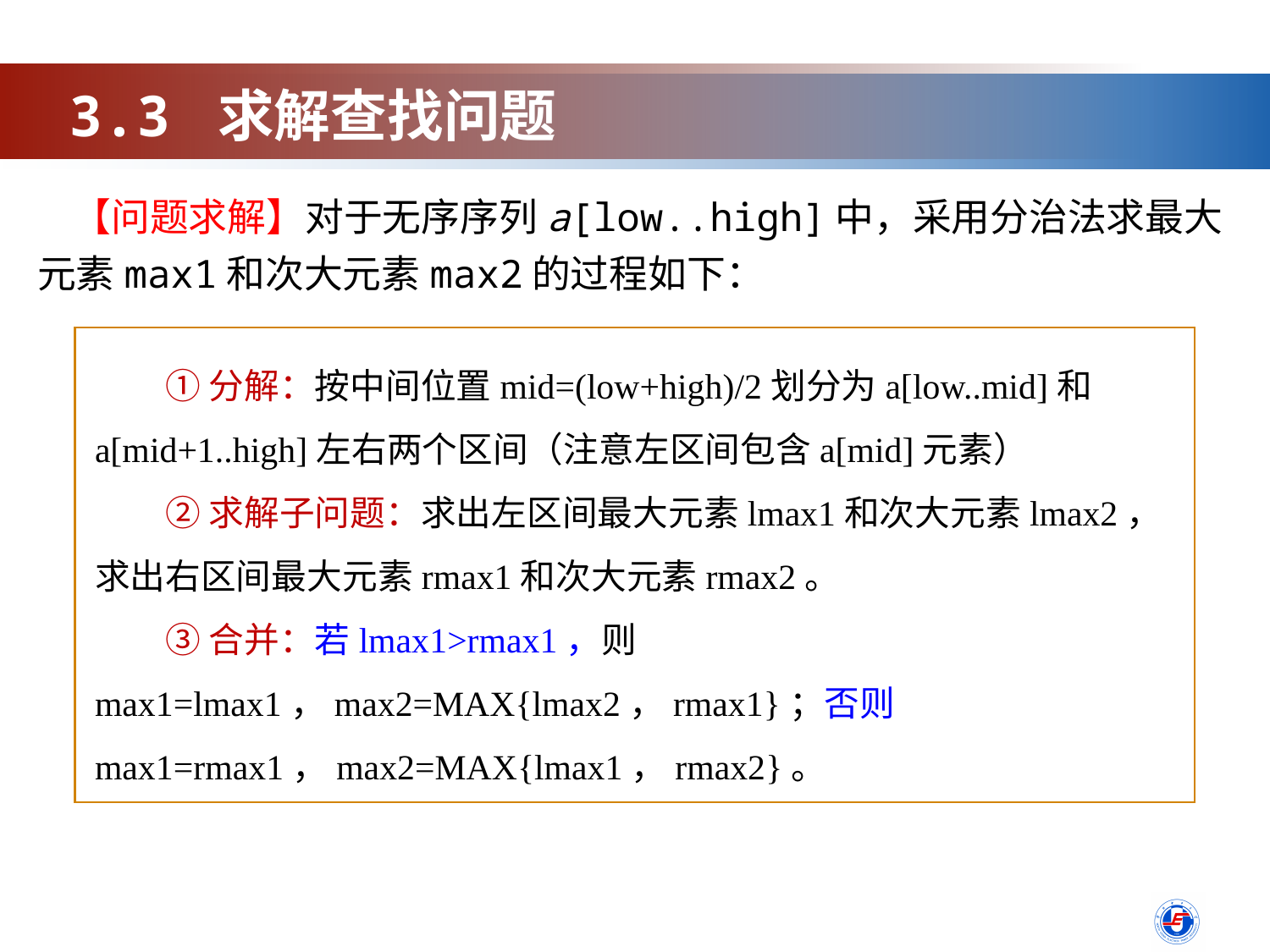

3.3 求解查找问题
   【问题求解】对于无序序列a[low..high]中，采用分治法求最大元素max1和次大元素max2的过程如下：
　　① 分解：按中间位置mid=(low+high)/2划分为a[low..mid]和a[mid+1..high]左右两个区间（注意左区间包含a[mid]元素）
　　② 求解子问题：求出左区间最大元素lmax1和次大元素lmax2，求出右区间最大元素rmax1和次大元素rmax2。
　　③ 合并：若lmax1>rmax1，则max1=lmax1，max2=MAX{lmax2，rmax1}；否则max1=rmax1，max2=MAX{lmax1，rmax2}。